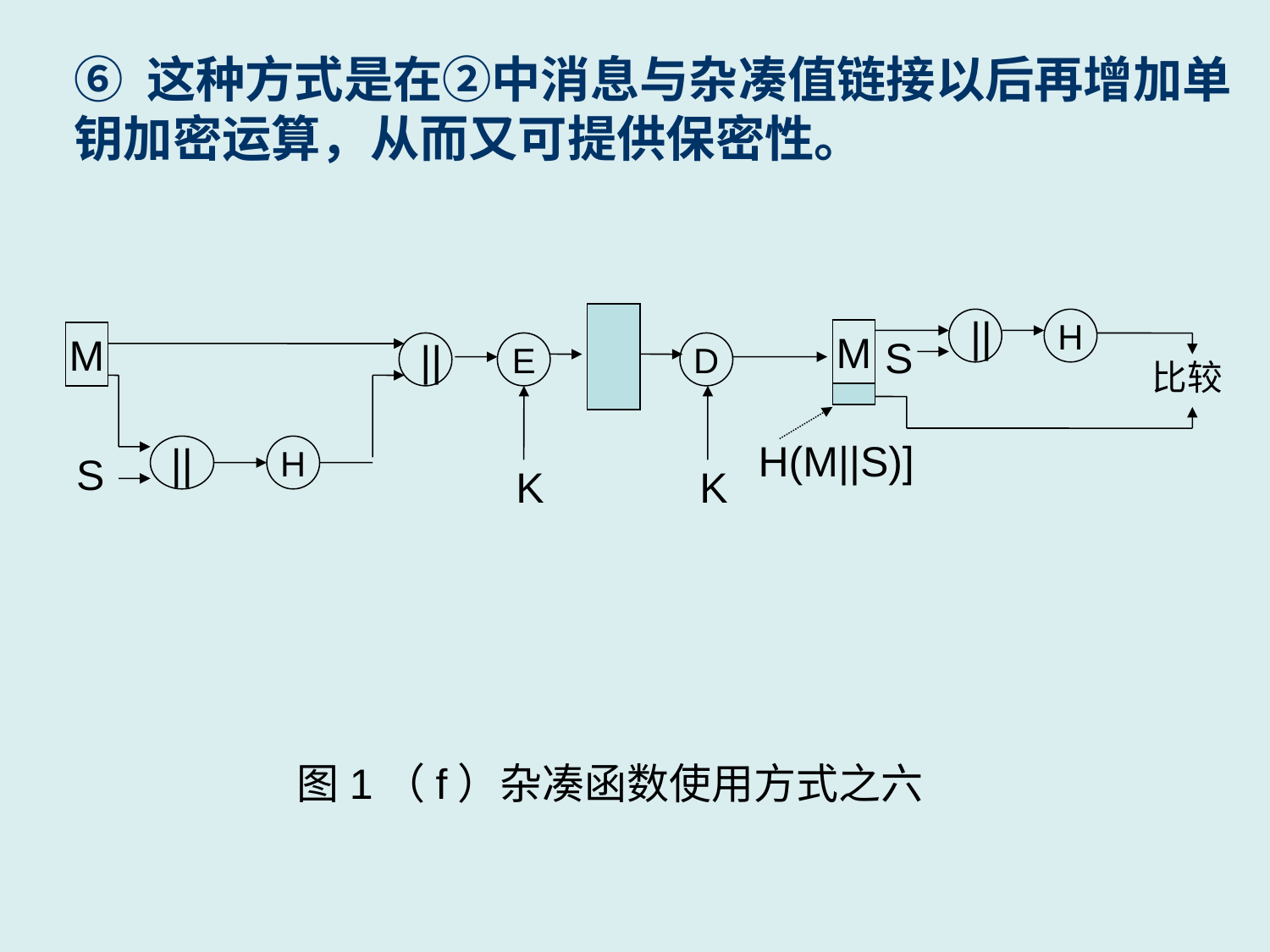

⑥ 这种方式是在②中消息与杂凑值链接以后再增加单
钥加密运算，从而又可提供保密性。

 ||
H
M
M
S

 ||
E
D

比较

H(M||S)]

||
H
S

K
K

图1（f）杂凑函数使用方式之六